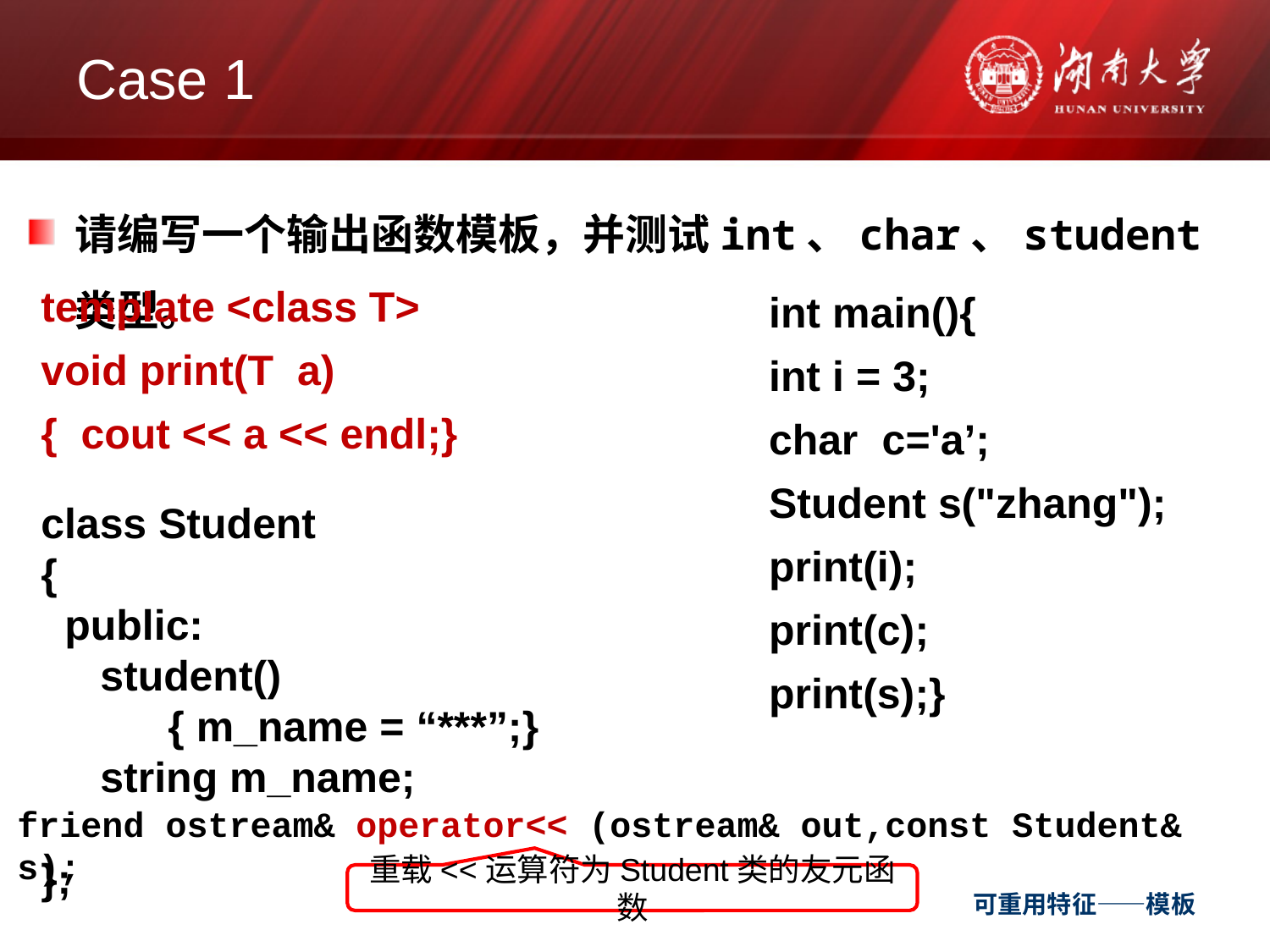

# Case 1
请编写一个输出函数模板，并测试int、char、student类型。
template <class T>
void print(T  a)
{  cout << a << endl;}
int main(){
int i = 3;
char  c='a’;
Student s("zhang");
print(i);
print(c);
print(s);}
class Student
{
  public:
     student()
	{ m_name = “***”;}
     string m_name;

};
friend ostream& operator<< (ostream& out,const Student& s);
重载<<运算符为Student类的友元函数